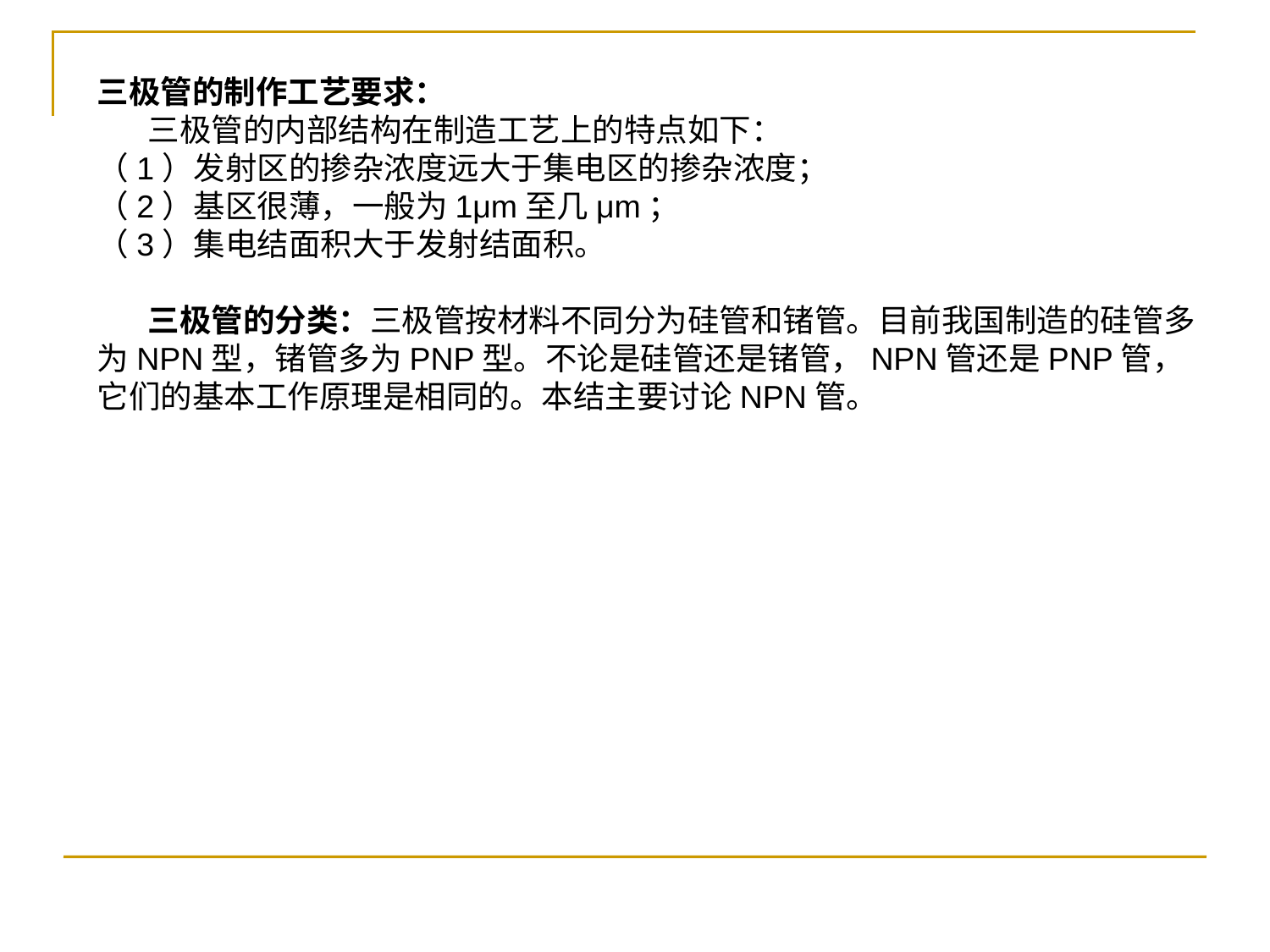

三极管的制作工艺要求：
      三极管的内部结构在制造工艺上的特点如下：
（1）发射区的掺杂浓度远大于集电区的掺杂浓度；
（2）基区很薄，一般为1μm至几μm；
（3）集电结面积大于发射结面积。

      三极管的分类：三极管按材料不同分为硅管和锗管。目前我国制造的硅管多为NPN型，锗管多为PNP型。不论是硅管还是锗管，NPN管还是PNP管，它们的基本工作原理是相同的。本结主要讨论NPN管。